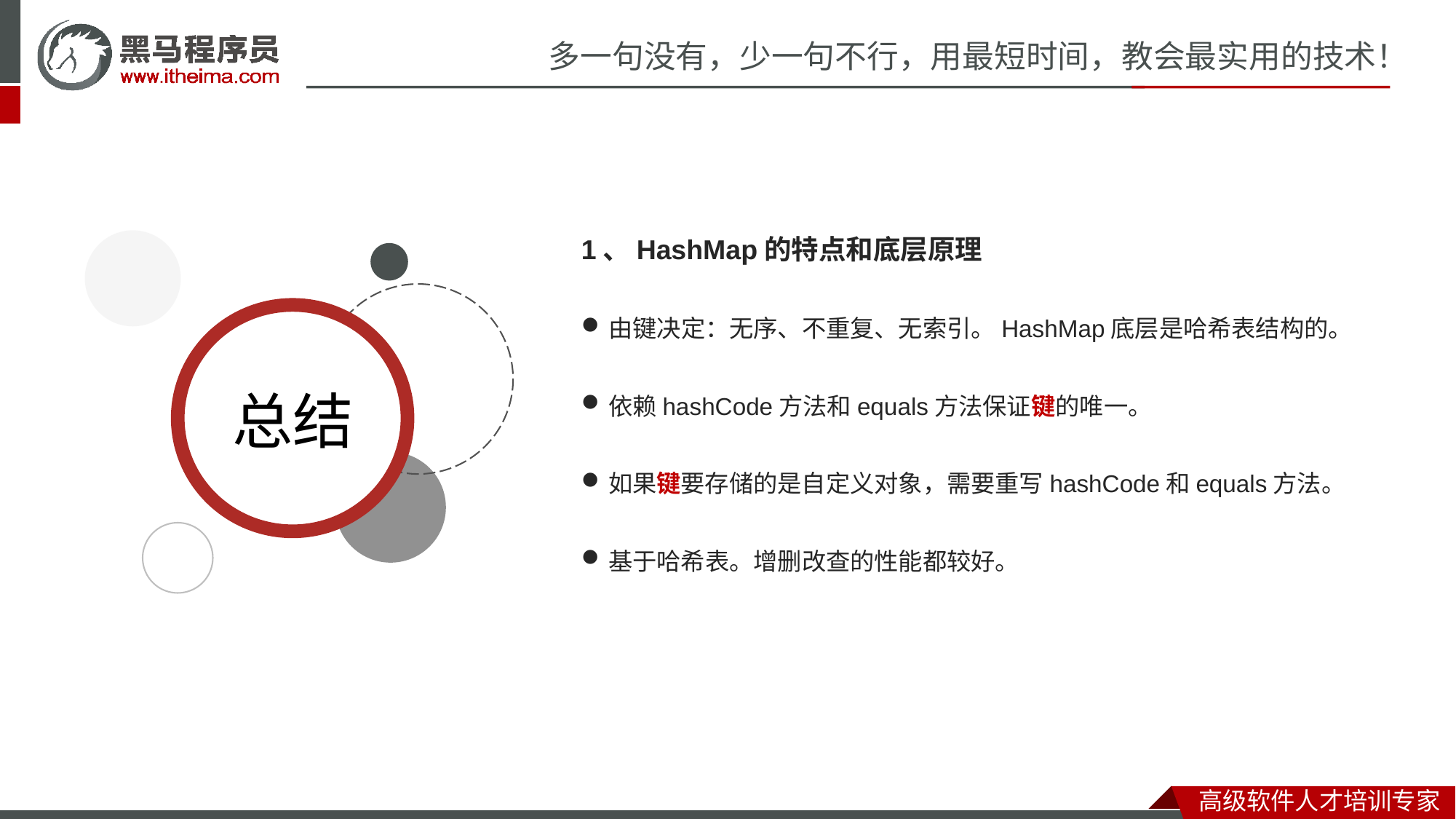

1、HashMap的特点和底层原理
由键决定：无序、不重复、无索引。HashMap底层是哈希表结构的。
依赖hashCode方法和equals方法保证键的唯一。
如果键要存储的是自定义对象，需要重写hashCode和equals方法。
基于哈希表。增删改查的性能都较好。